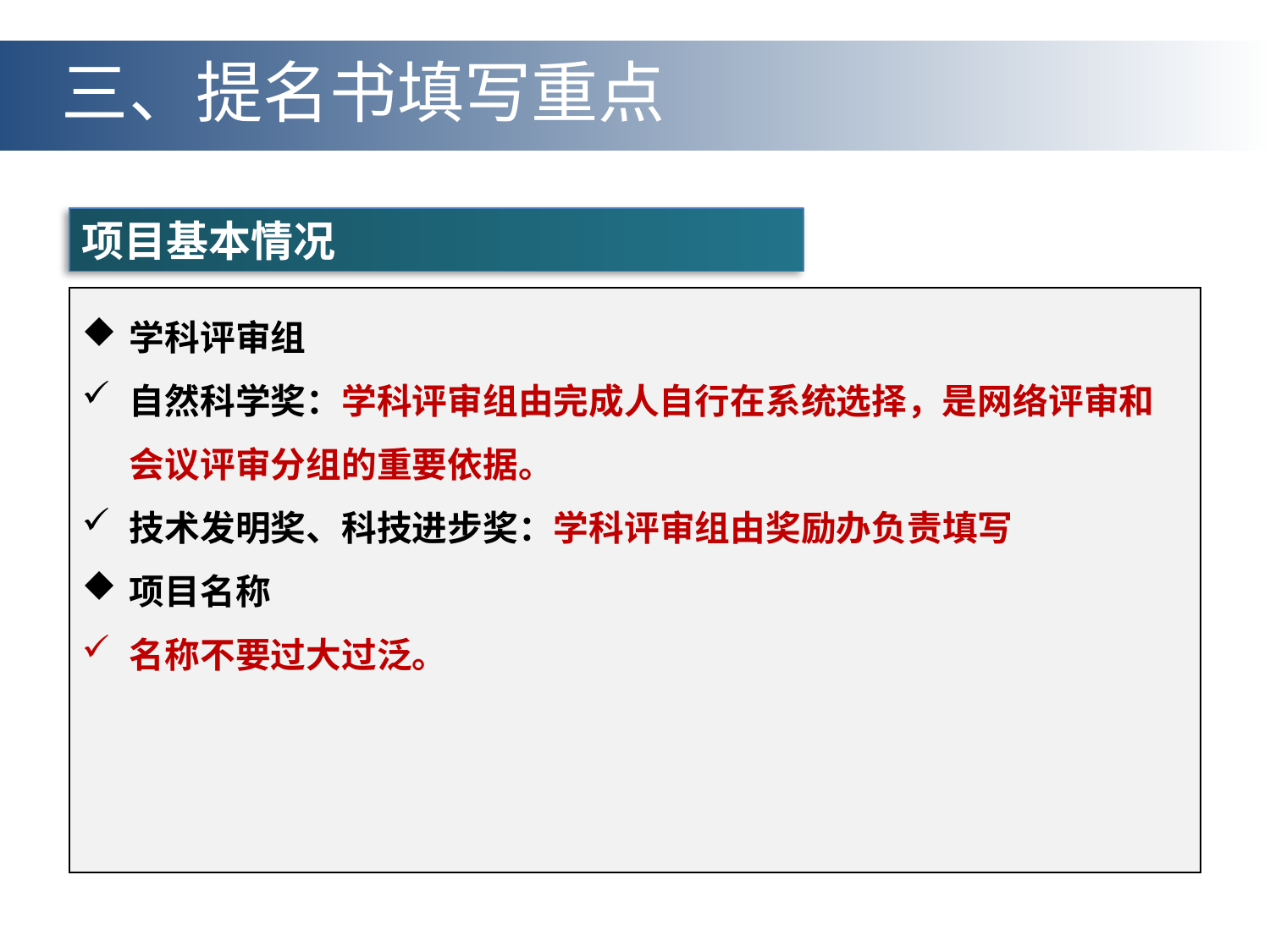

三、提名书填写重点
项目基本情况
学科评审组
自然科学奖：学科评审组由完成人自行在系统选择，是网络评审和会议评审分组的重要依据。
技术发明奖、科技进步奖：学科评审组由奖励办负责填写
项目名称
名称不要过大过泛。